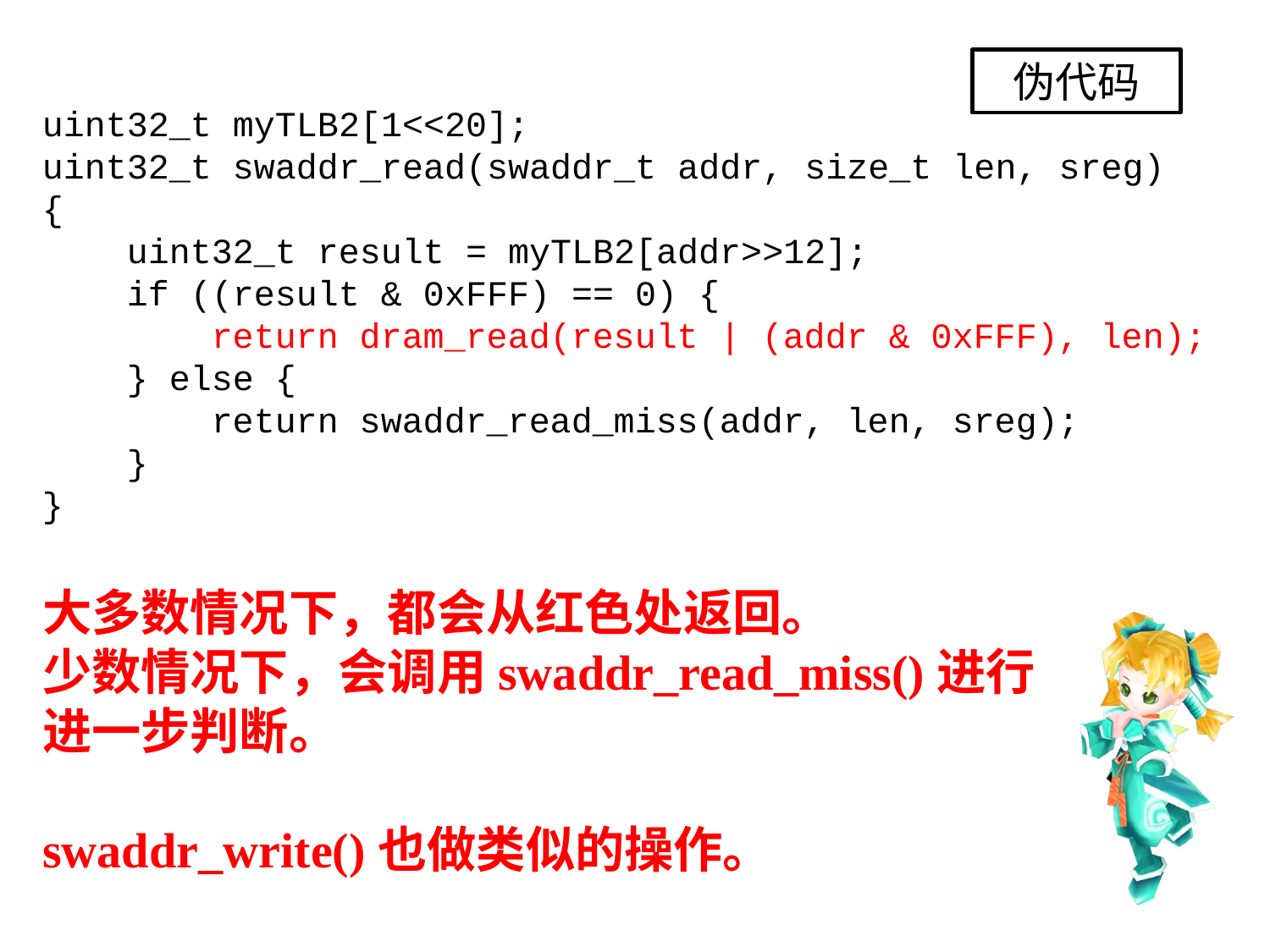

伪代码

uint32_t myTLB2[1<<20];
uint32_t swaddr_read(swaddr_t addr, size_t len, sreg)
{
    uint32_t result = myTLB2[addr>>12];
    if ((result & 0xFFF) == 0) {
        return dram_read(result | (addr & 0xFFF), len);
    } else {
        return swaddr_read_miss(addr, len, sreg);
    }
}
大多数情况下，都会从红色处返回。
少数情况下，会调用swaddr_read_miss()进行进一步判断。

swaddr_write()也做类似的操作。